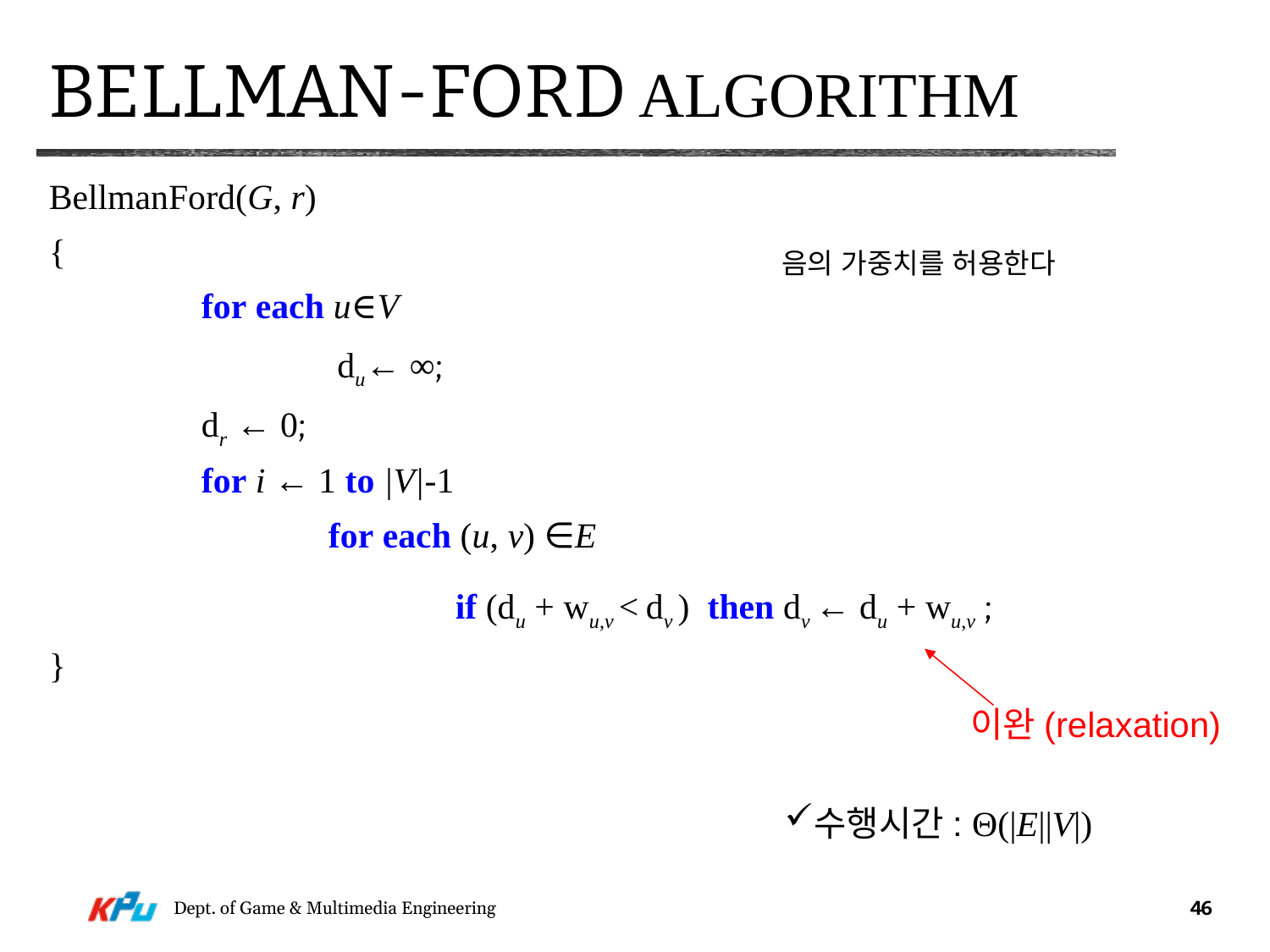

# Bellman-Ford Algorithm
BellmanFord(G, r)
{
		for each u∈V
			 du← ∞;
		dr ← 0;
		for i ← 1 to |V|-1
			for each (u, v) ∈E
				if (du + wu,v < dv )  then dv ← du + wu,v ;
}

음의 가중치를 허용한다

이완(relaxation)
수행시간: Θ(|E||V|)
Dept. of Game & Multimedia Engineering
46